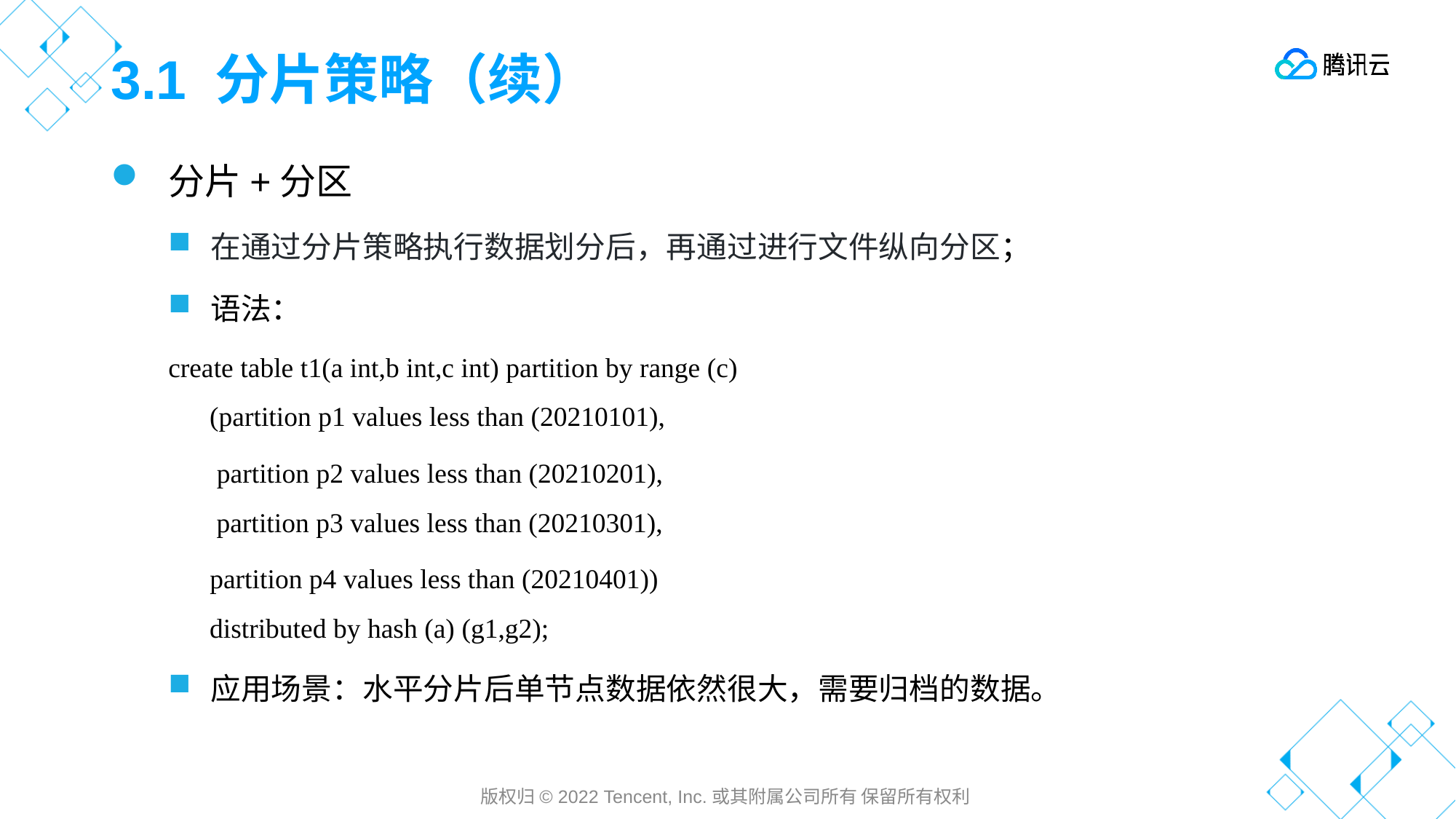

# 3.1 分片策略（续）
分片+分区
在通过分片策略执行数据划分后，再通过进行文件纵向分区；
语法：
create table t1(a int,b int,c int) partition by range (c)
      (partition p1 values less than (20210101),
       partition p2 values less than (20210201),
       partition p3 values less than (20210301),
      partition p4 values less than (20210401))
      distributed by hash (a) (g1,g2);
应用场景：水平分片后单节点数据依然很大，需要归档的数据。
版权归© 2022 Tencent, Inc.或其附属公司所有 保留所有权利